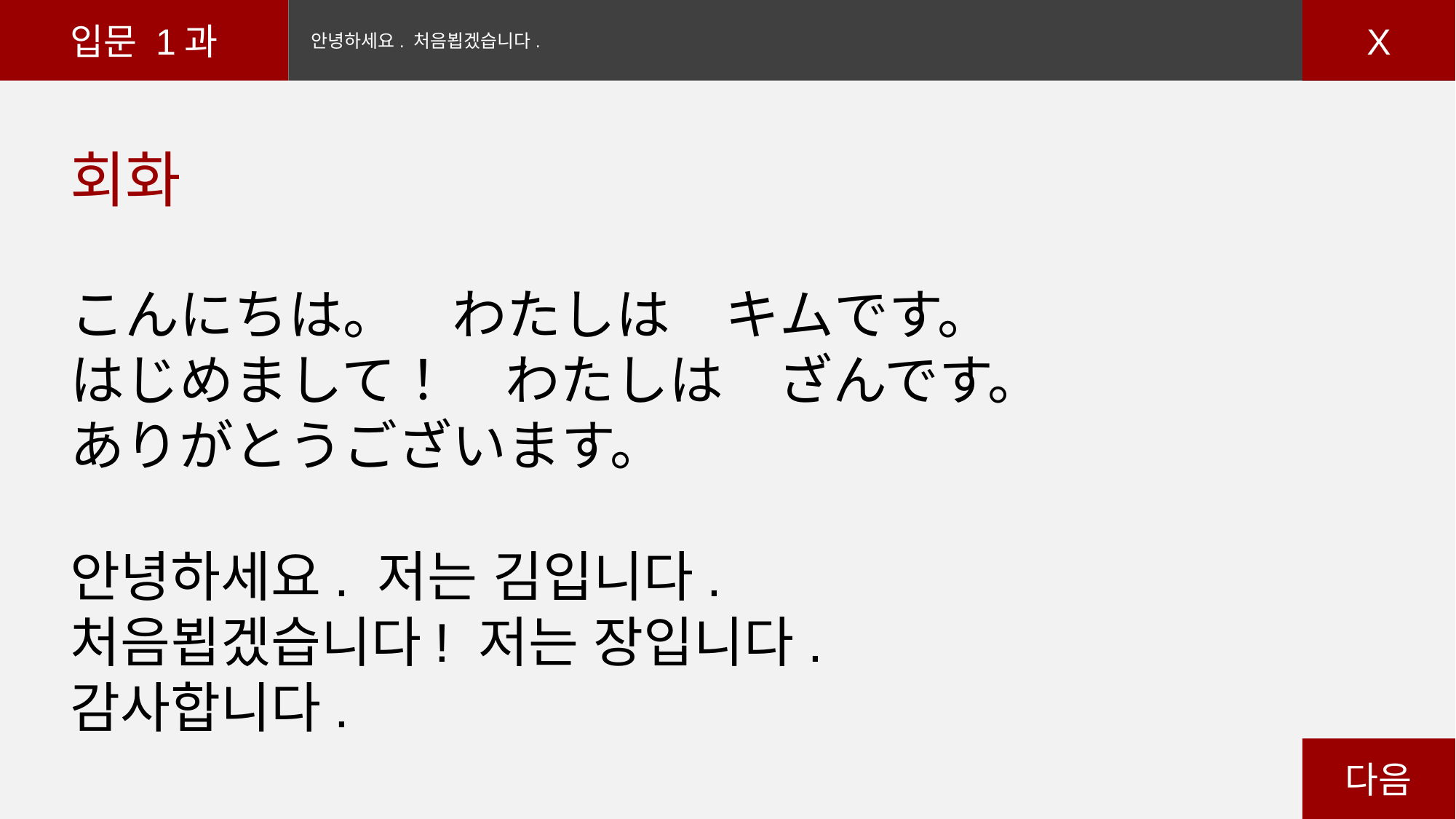

입문 1과
  안녕하세요. 처음뵙겠습니다.
X

회화

こんにちは。　わたしは　キムです。
はじめまして！　わたしは　ざんです。
ありがとうございます。

안녕하세요. 저는 김입니다.
처음뵙겠습니다! 저는 장입니다.
감사합니다.
다음